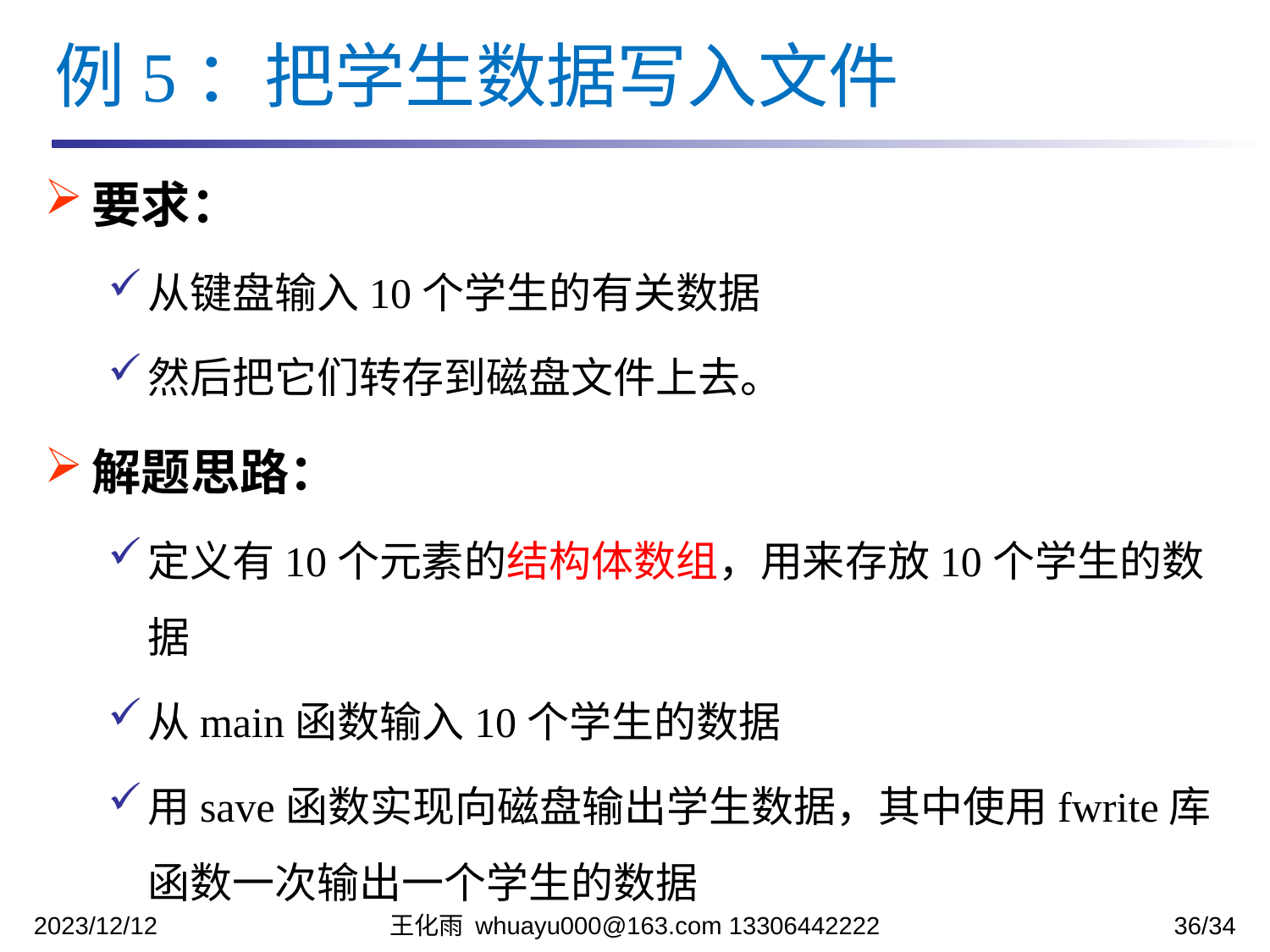

例5：把学生数据写入文件
要求：
从键盘输入10个学生的有关数据
然后把它们转存到磁盘文件上去。
解题思路：
定义有10个元素的结构体数组，用来存放10个学生的数据
从main函数输入10个学生的数据
用save函数实现向磁盘输出学生数据，其中使用fwrite库函数一次输出一个学生的数据
2023/12/12
王化雨 whuayu000@163.com 13306442222
36/34